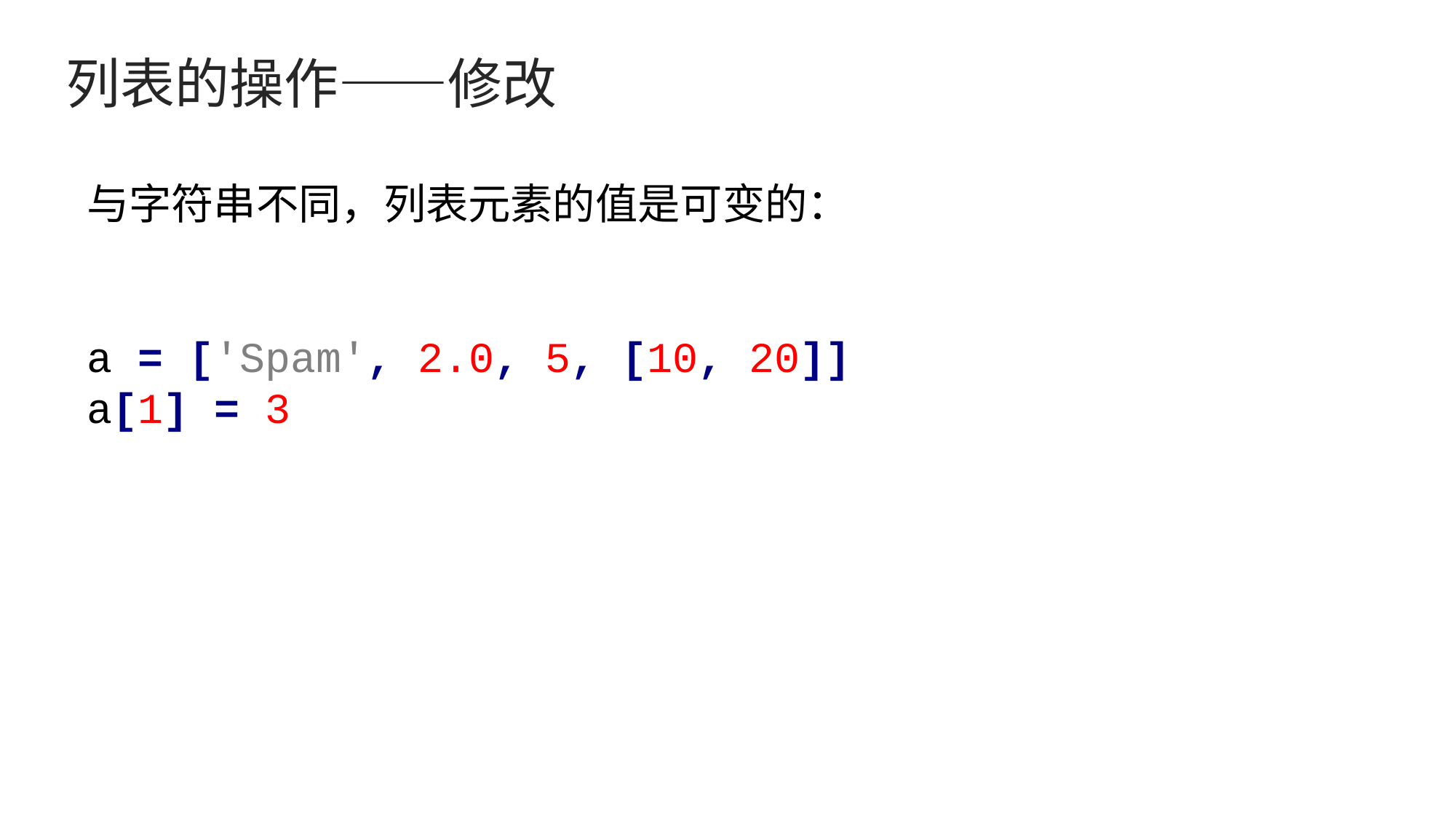

# 列表的操作——修改
与字符串不同，列表元素的值是可变的：

a = ['Spam', 2.0, 5, [10, 20]]
a[1] = 3